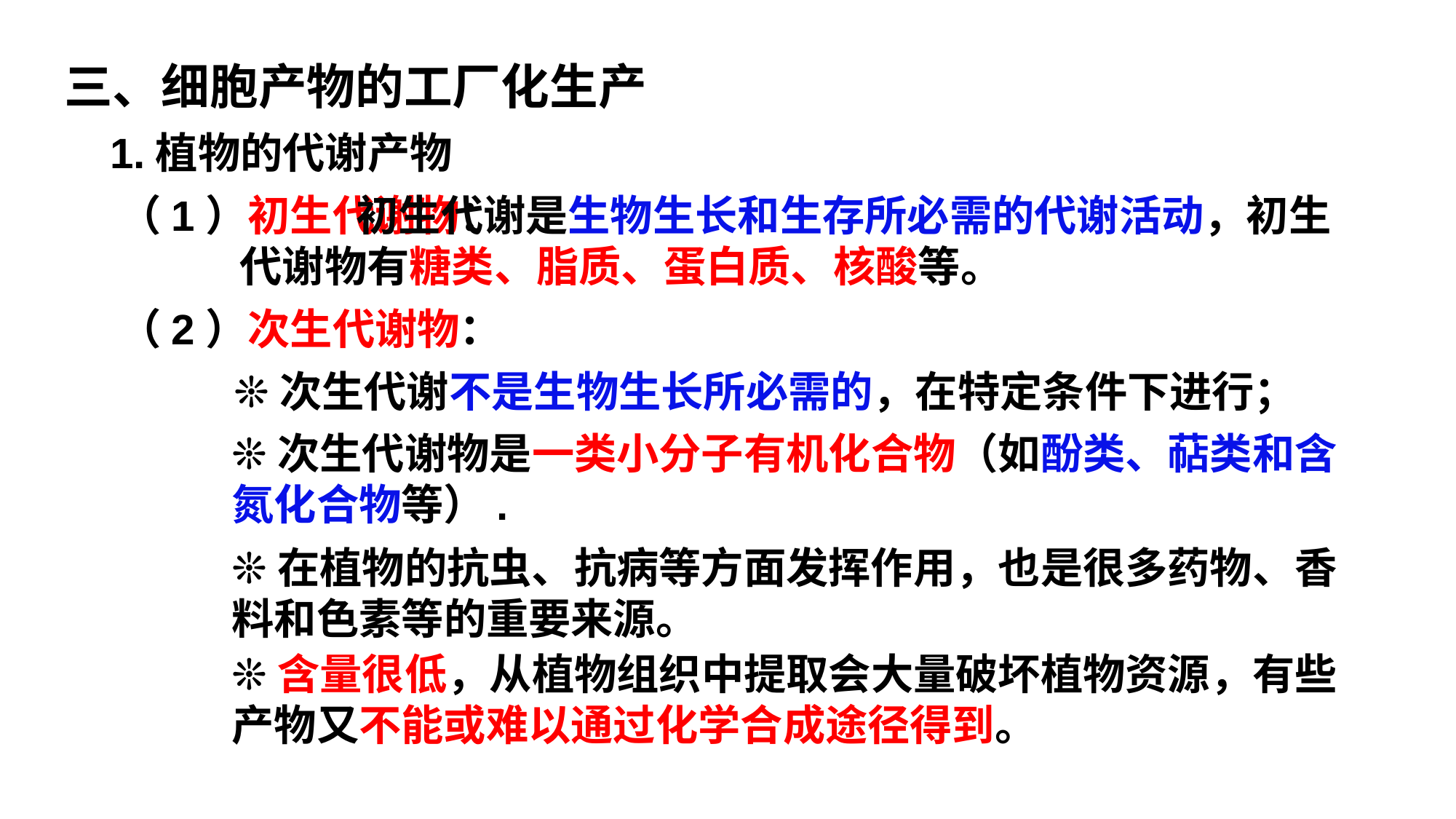

三、细胞产物的工厂化生产
1.植物的代谢产物
（1）初生代谢物：
           初生代谢是生物生长和生存所必需的代谢活动，初生代谢物有糖类、脂质、蛋白质、核酸等。
（2）次生代谢物：
❊次生代谢不是生物生长所必需的，在特定条件下进行；
❊次生代谢物是一类小分子有机化合物（如酚类、萜类和含氮化合物等）.
❊在植物的抗虫、抗病等方面发挥作用，也是很多药物、香料和色素等的重要来源。
❊含量很低，从植物组织中提取会大量破坏植物资源，有些产物又不能或难以通过化学合成途径得到。